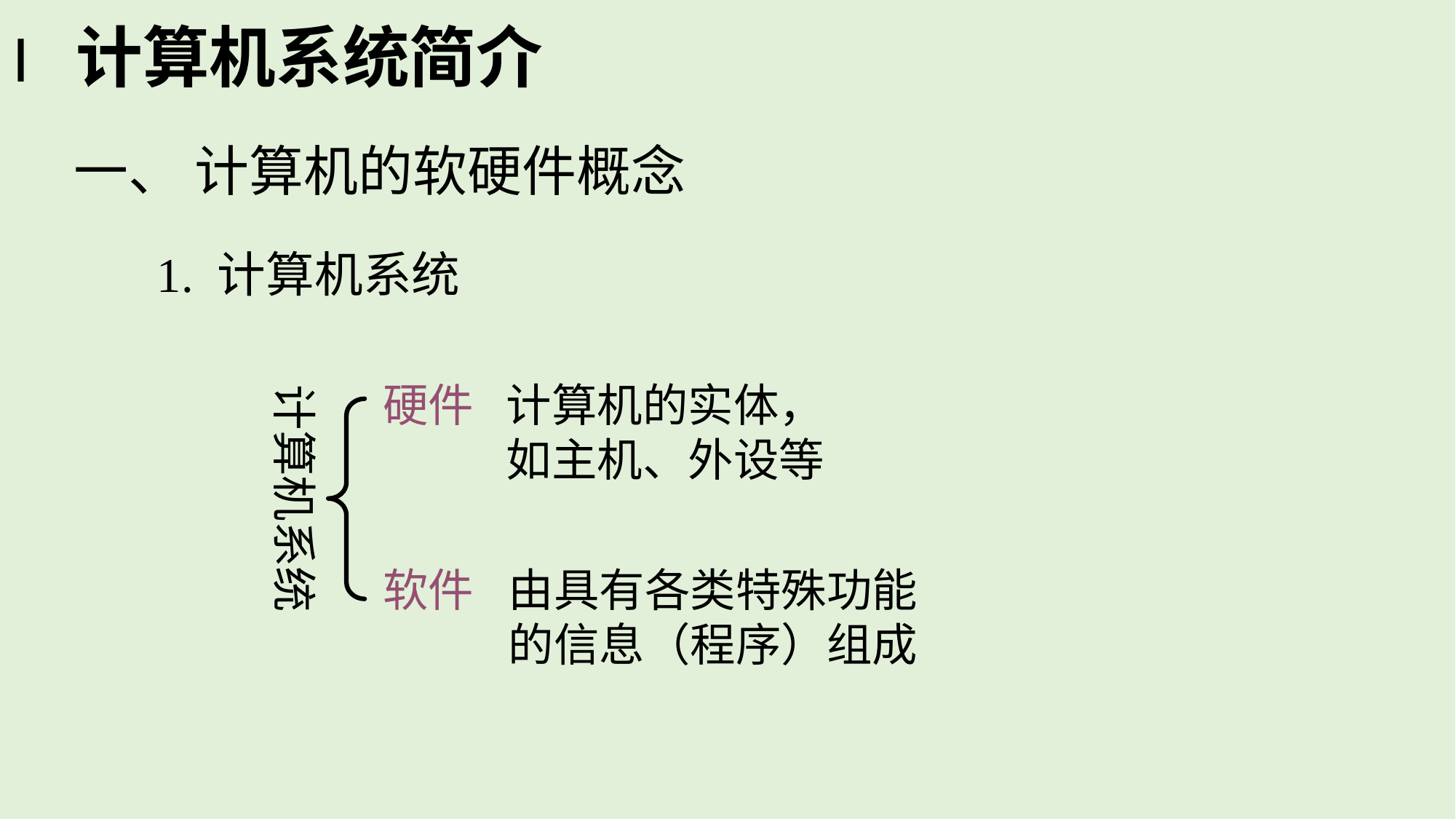

# I  计算机系统简介
一、 计算机的软硬件概念
1. 计算机系统
计算机系统
硬件
软件
计算机的实体，
如主机、外设等

由具有各类特殊功能
的信息（程序）组成